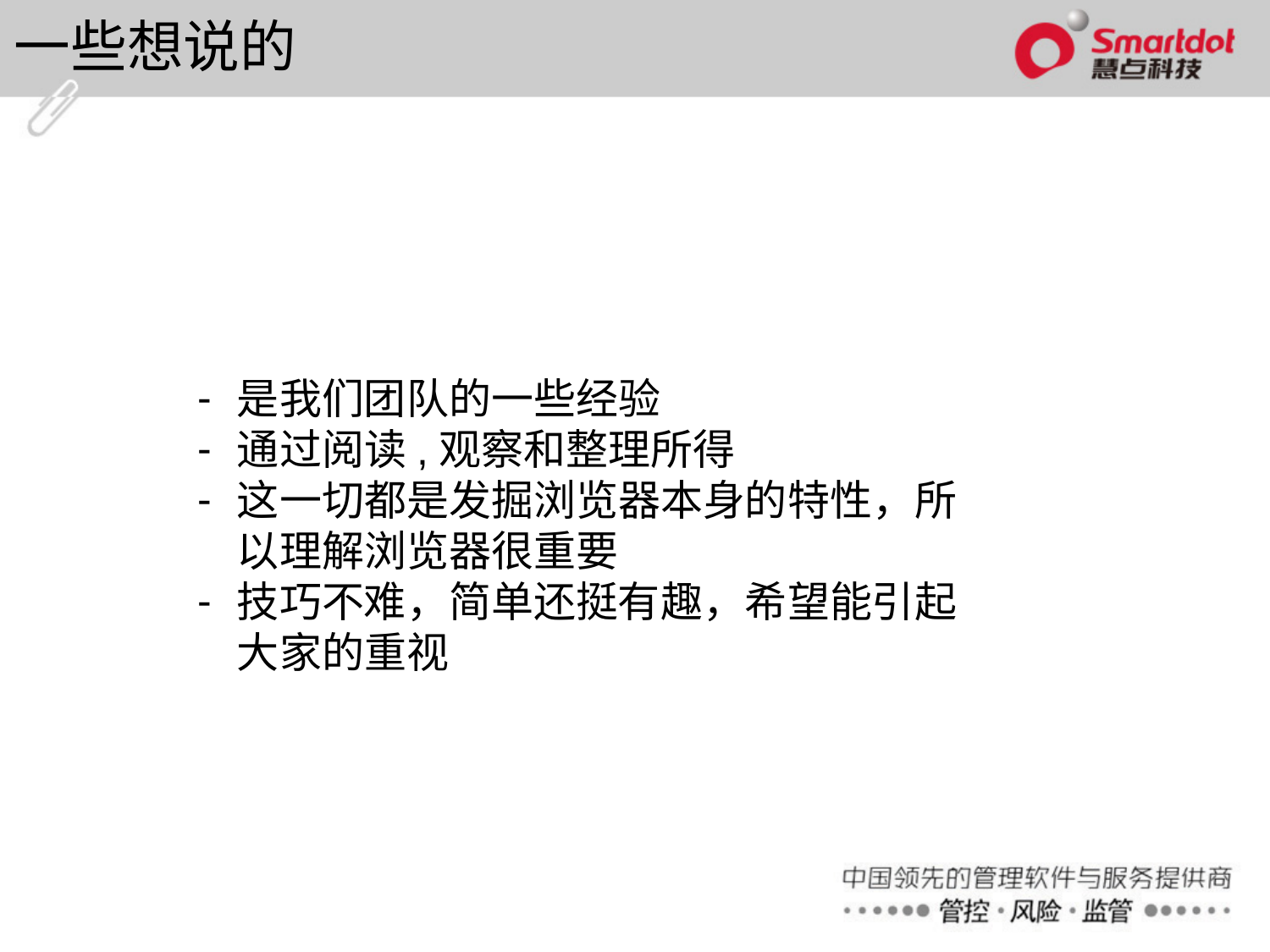

一些想说的
是我们团队的一些经验
通过阅读,观察和整理所得
这一切都是发掘浏览器本身的特性，所以理解浏览器很重要
技巧不难，简单还挺有趣，希望能引起大家的重视